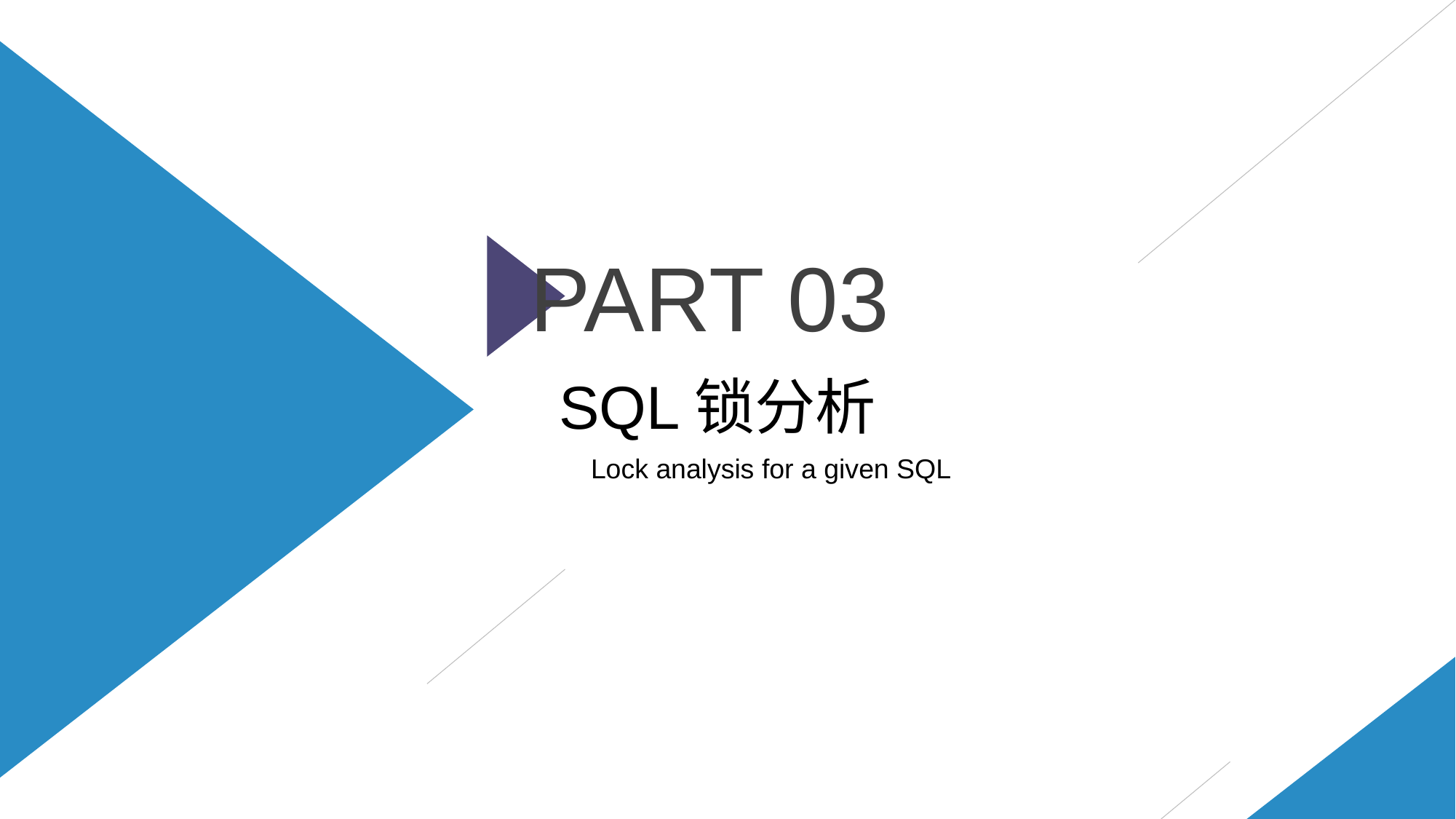

PART 03

SQL锁分析
Lock analysis for a given SQL